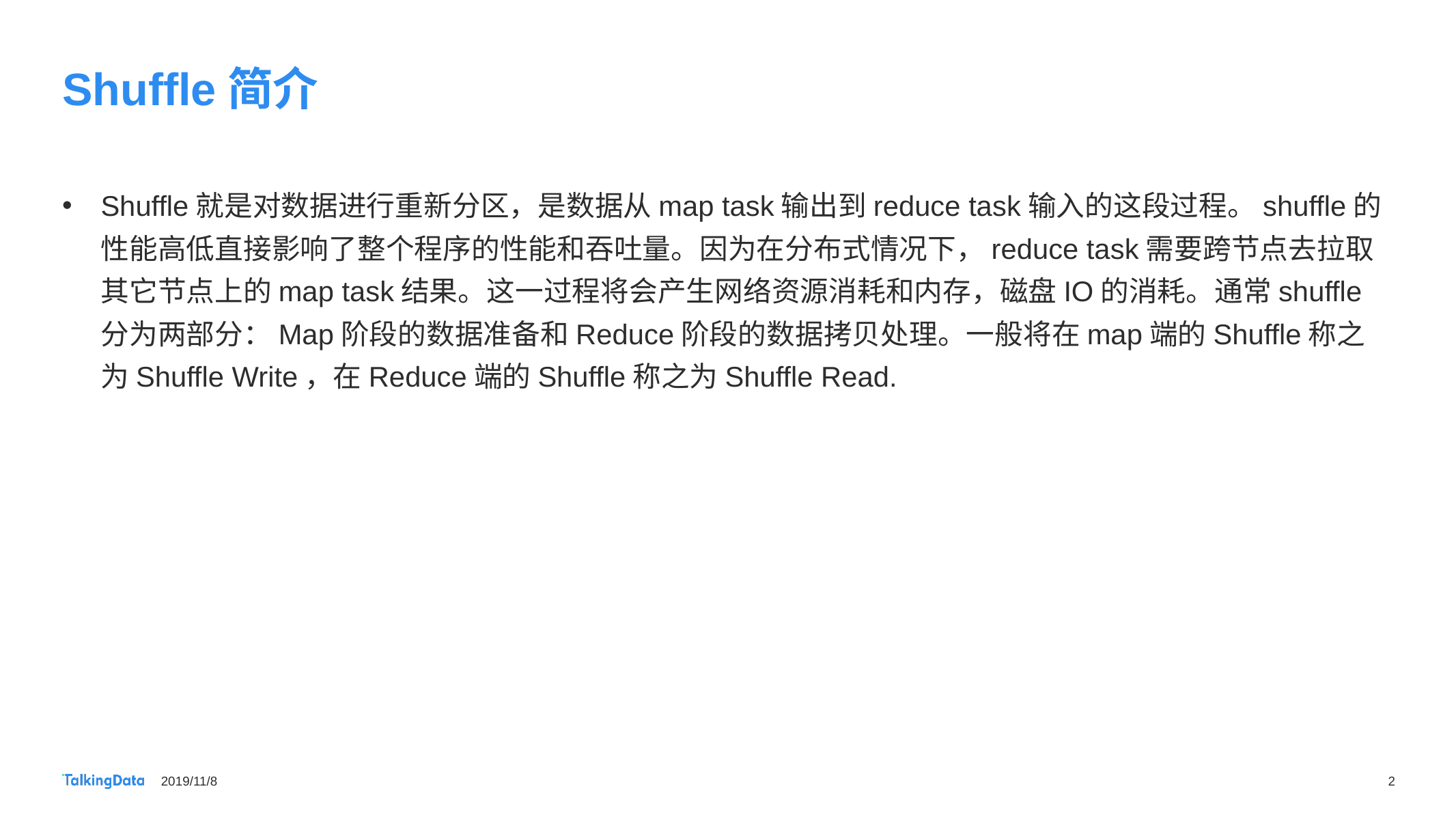

# Shuffle简介
Shuffle就是对数据进行重新分区，是数据从map task输出到reduce task输入的这段过程。shuffle的性能高低直接影响了整个程序的性能和吞吐量。因为在分布式情况下，reduce task需要跨节点去拉取其它节点上的map task结果。这一过程将会产生网络资源消耗和内存，磁盘IO的消耗。通常shuffle分为两部分：Map阶段的数据准备和Reduce阶段的数据拷贝处理。一般将在map端的Shuffle称之为Shuffle Write，在Reduce端的Shuffle称之为Shuffle Read.